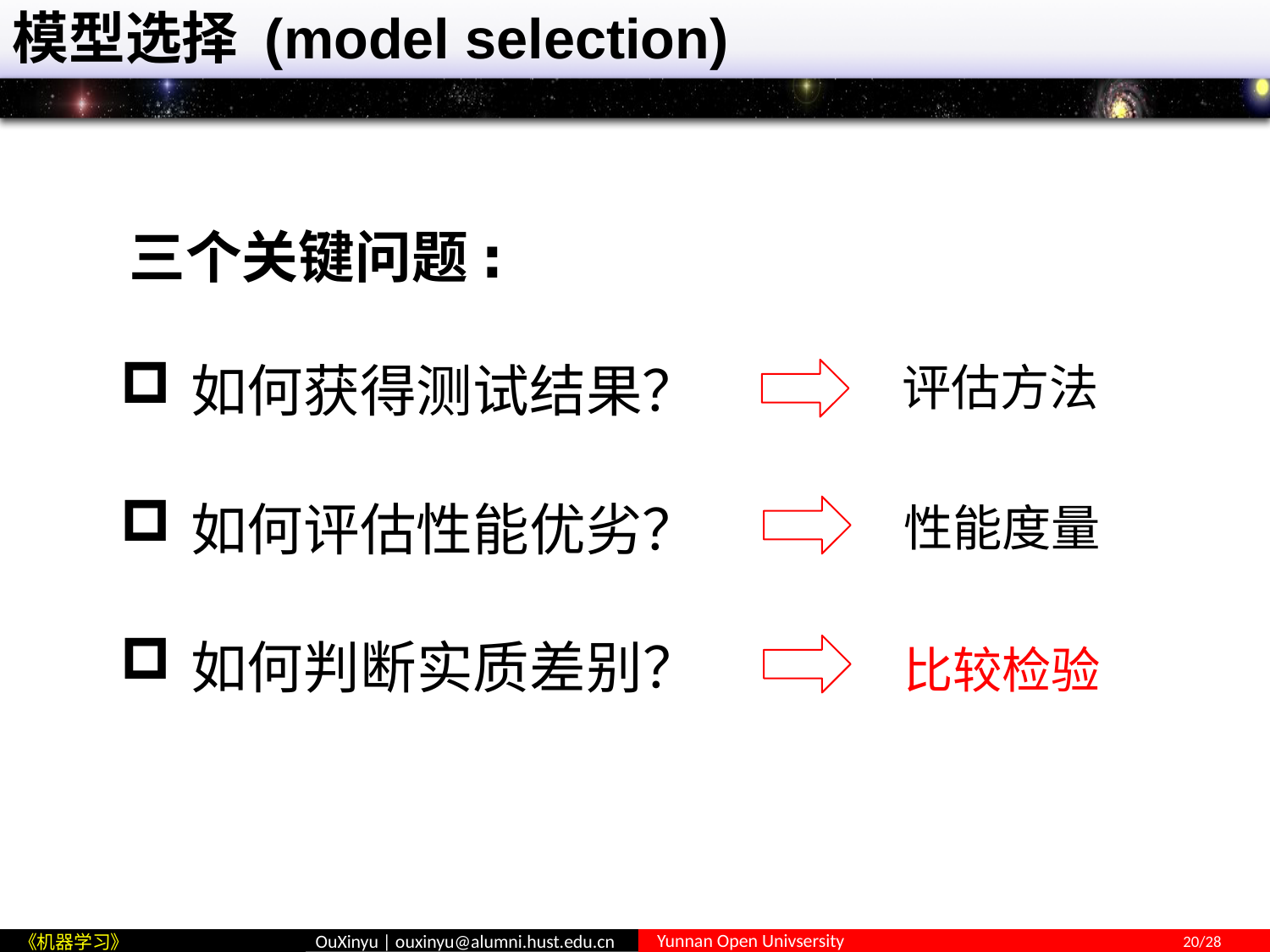

# 模型选择 (model selection)
三个关键问题:
如何获得测试结果？

如何评估性能优劣？

如何判断实质差别？
评估方法

性能度量

比较检验